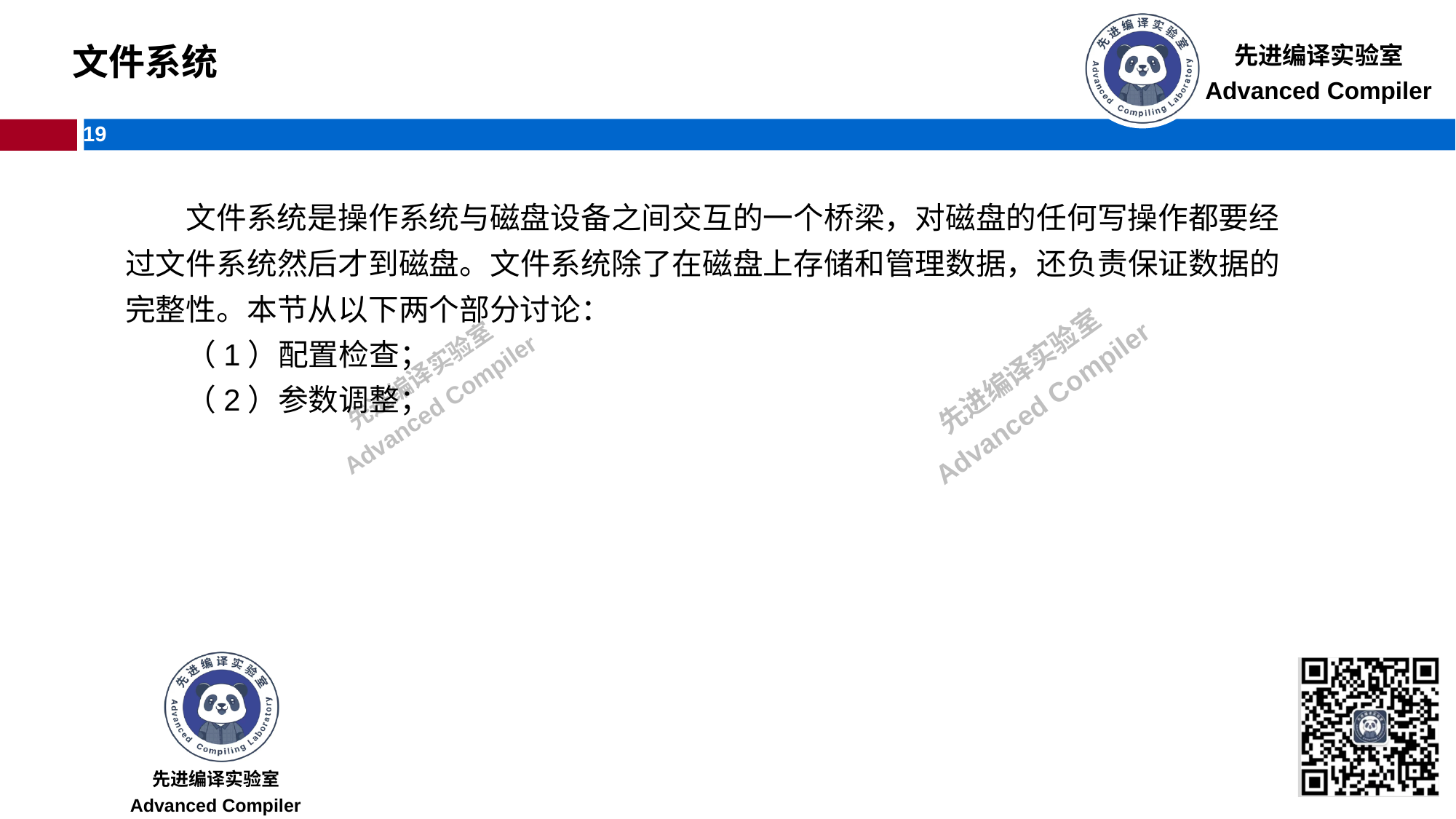

文件系统
文件系统是操作系统与磁盘设备之间交互的一个桥梁，对磁盘的任何写操作都要经过文件系统然后才到磁盘。文件系统除了在磁盘上存储和管理数据，还负责保证数据的完整性。本节从以下两个部分讨论：
（1）配置检查；
（2）参数调整；